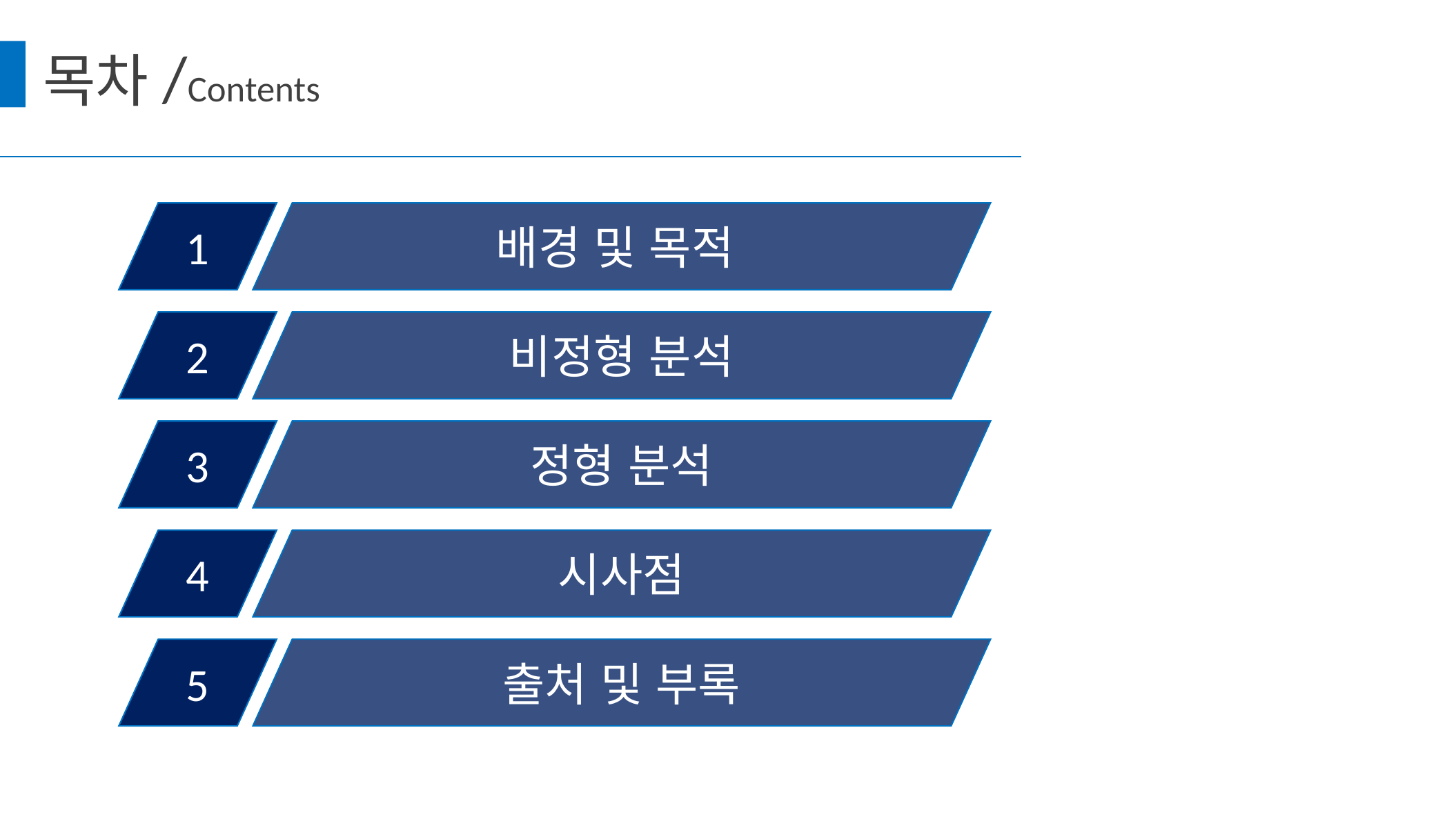

목차/Contents
1
배경 및 목적
2
비정형 분석
3
정형 분석
4
시사점
5
출처 및 부록